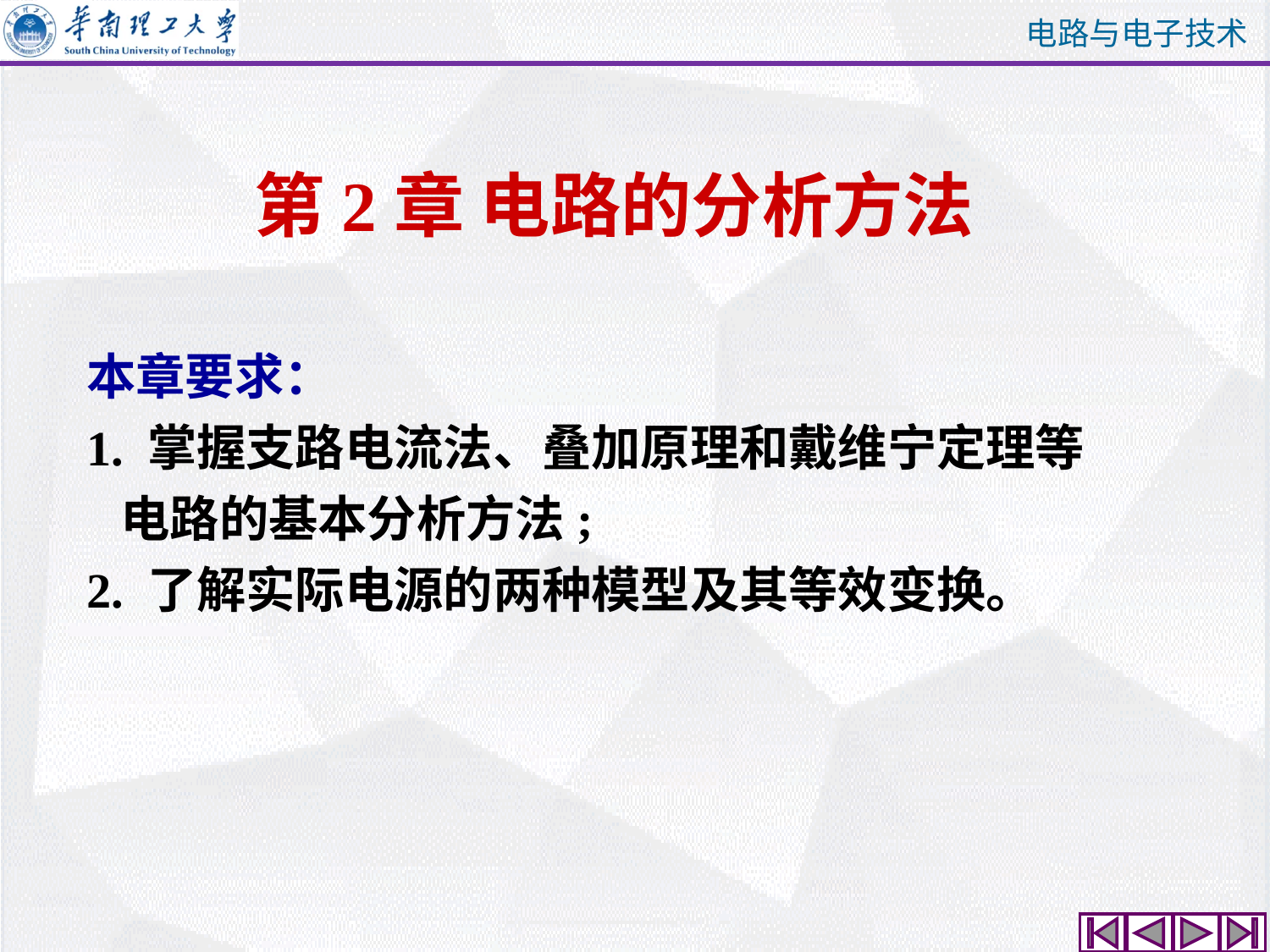

# 第2章 电路的分析方法
本章要求：
1. 掌握支路电流法、叠加原理和戴维宁定理等
  电路的基本分析方法;
2. 了解实际电源的两种模型及其等效变换。